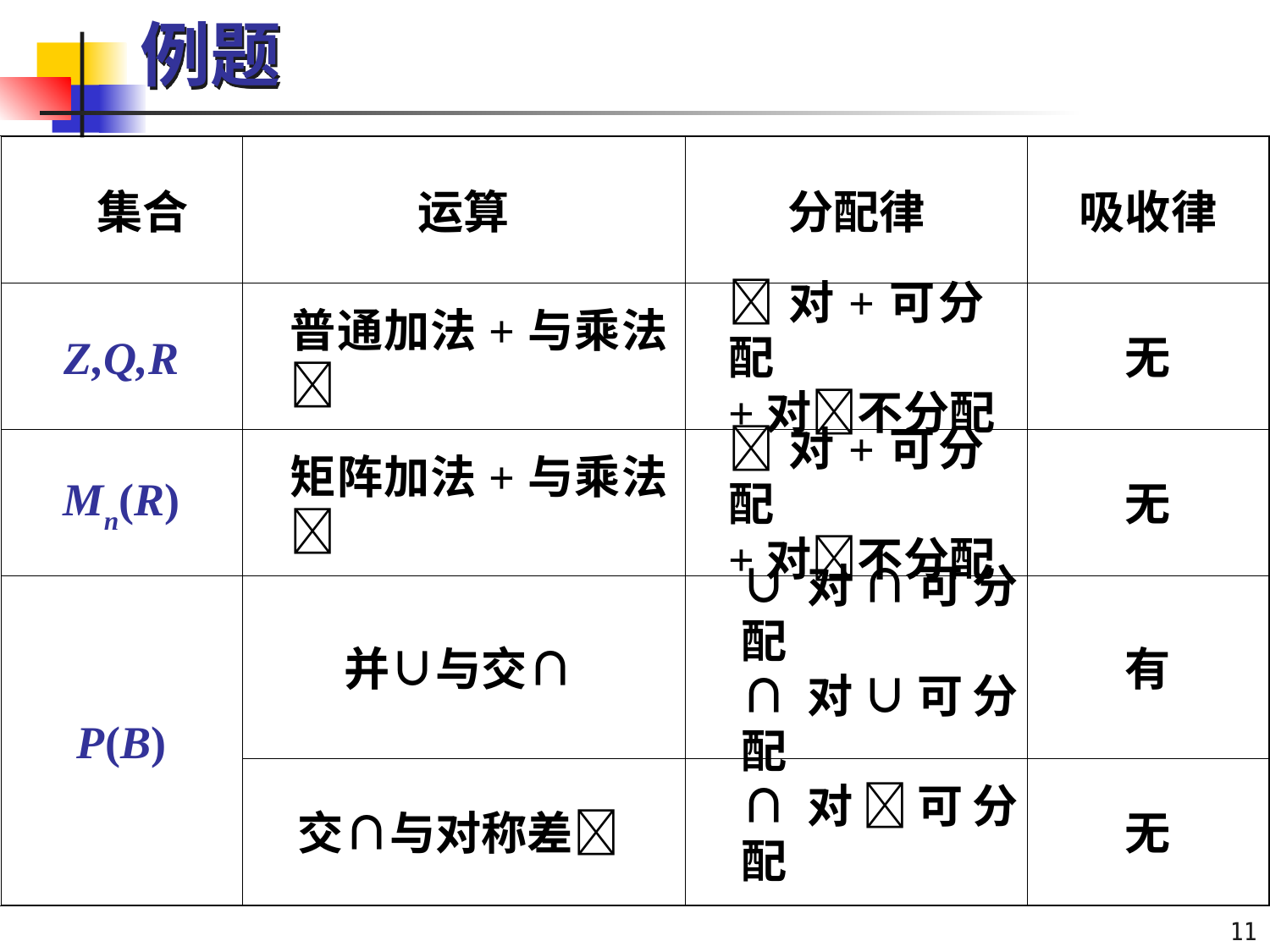

# 例题

  集合

运算

分配律

吸收律

Z,Q,R

普通加法+与乘法×

×对+可分配
+对×不分配

无

Mn(R)

矩阵加法+与乘法×

×对+可分配
+对×不分配

无

P(B)

并∪与交∩

∪对∩可分配
∩对∪可分配

有

交∩与对称差⊕

∩对⊕可分配

无

11